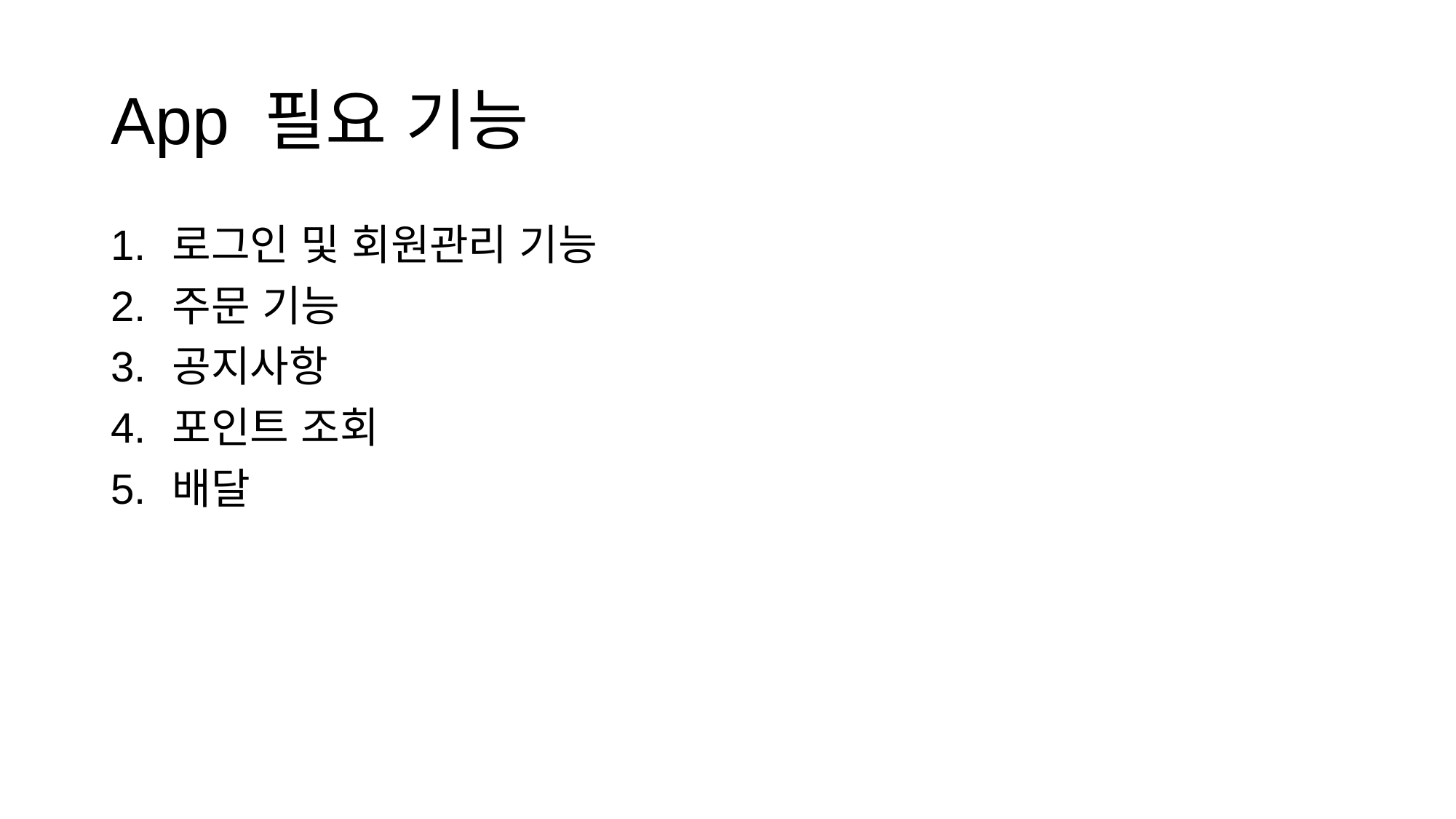

# App 필요 기능
로그인 및 회원관리 기능
주문 기능
공지사항
포인트 조회
배달